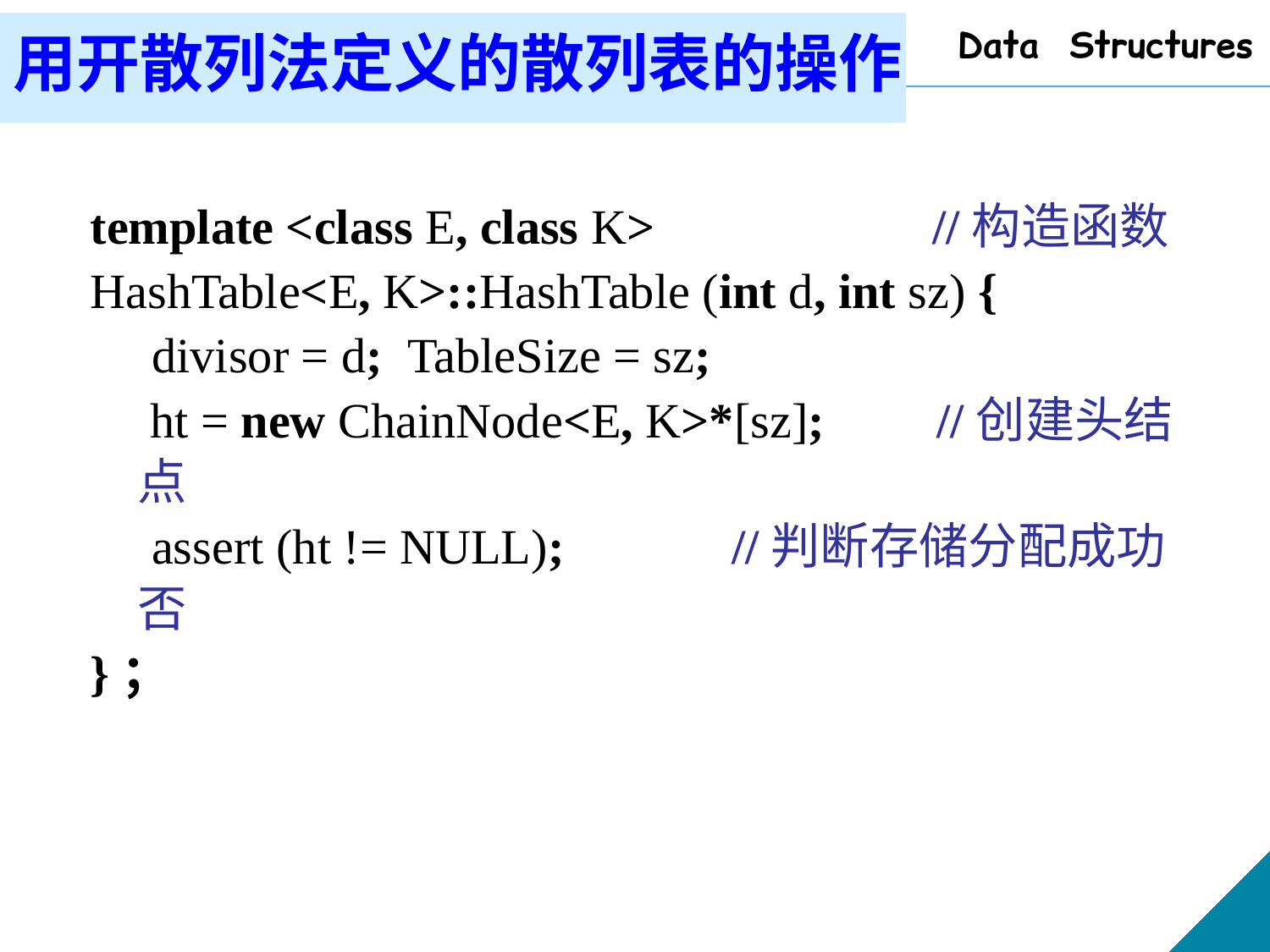

# 用开散列法定义的散列表的操作
template <class E, class K>	             //构造函数
HashTable<E, K>::HashTable (int d, int sz) {
     divisor = d;  TableSize = sz;
	 ht = new ChainNode<E, K>*[sz];	   //创建头结点
     assert (ht != NULL);	       //判断存储分配成功否
}；